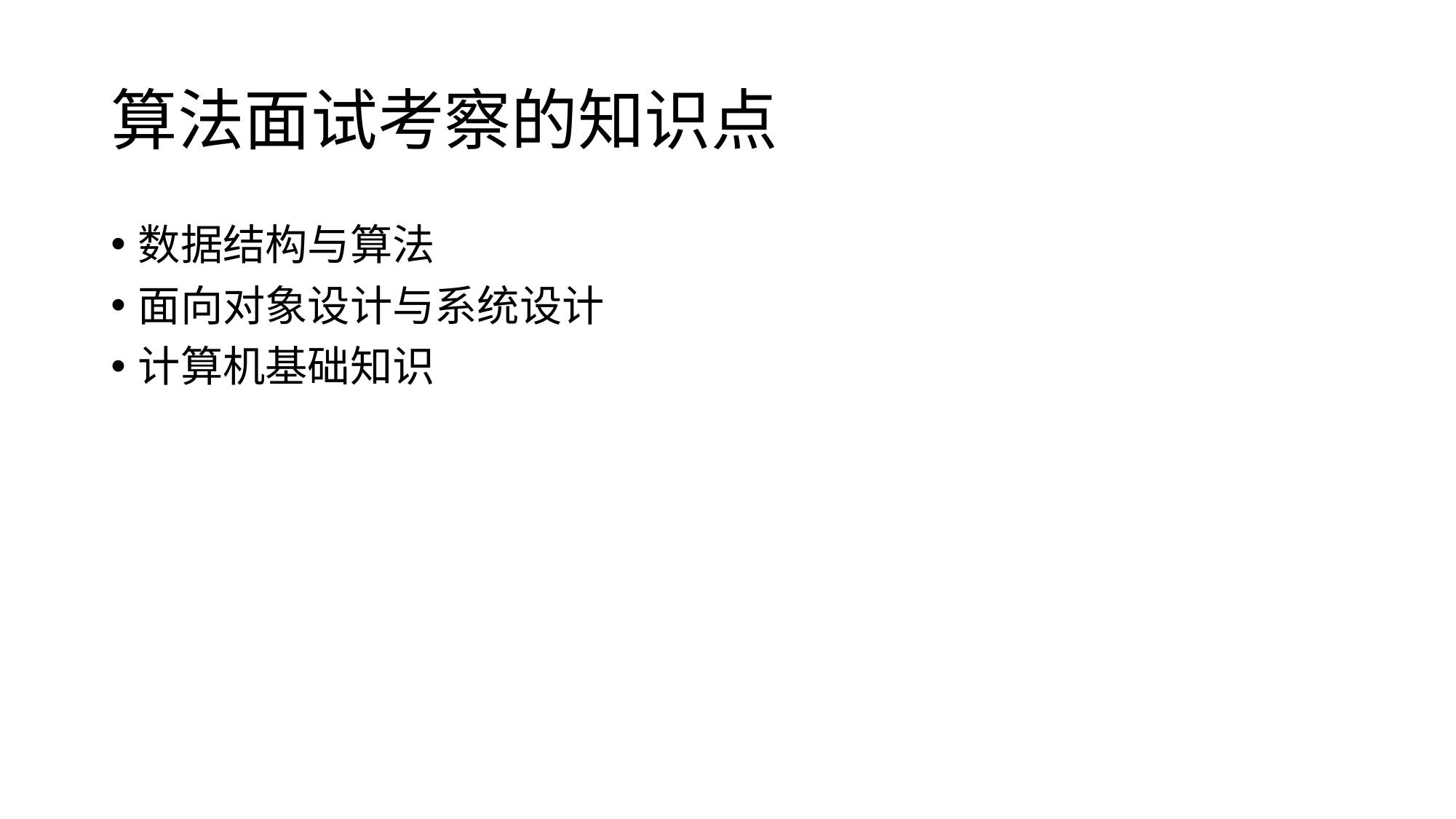

# 算法面试考察的知识点
数据结构与算法
面向对象设计与系统设计
计算机基础知识